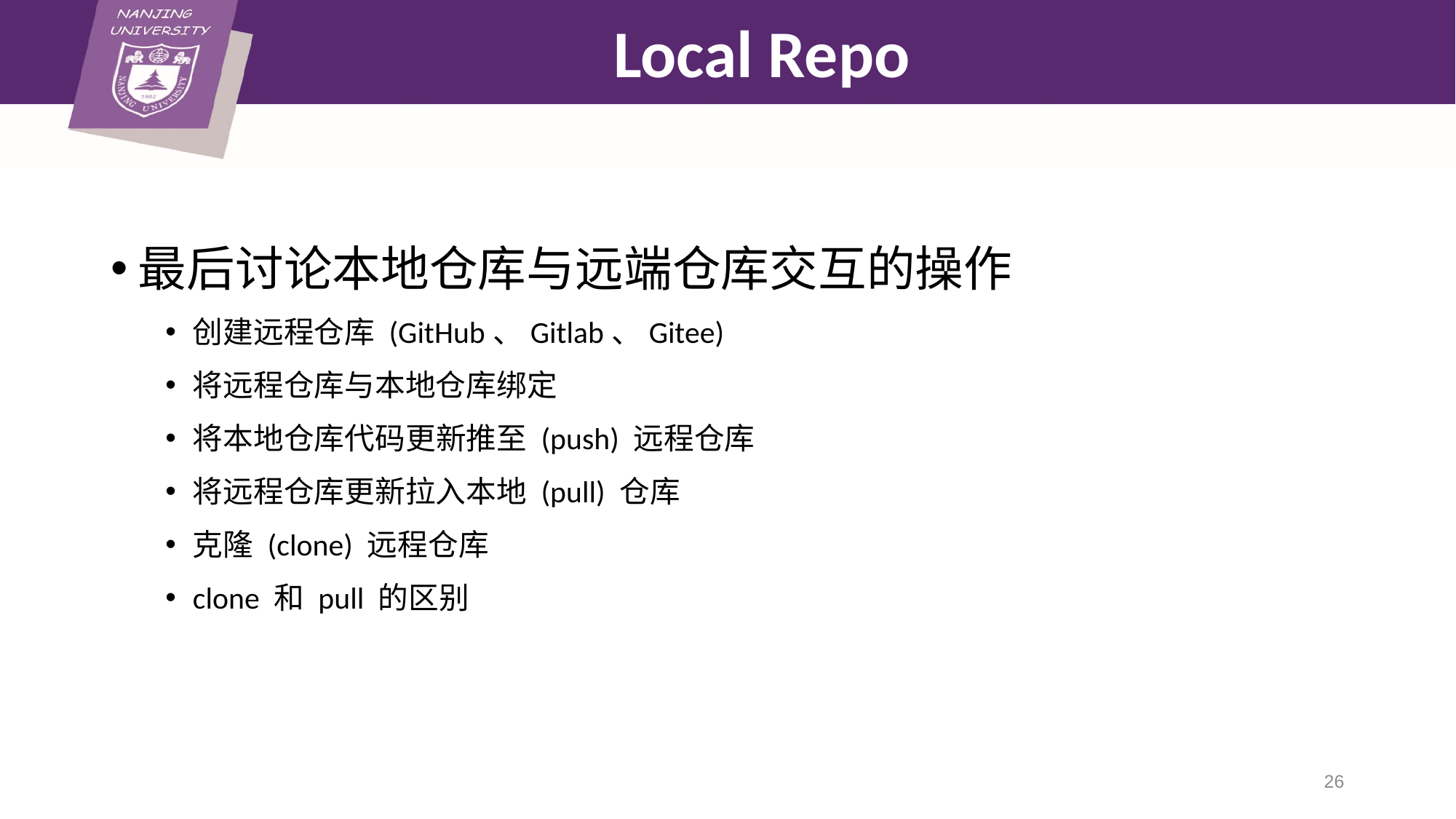

# Local Repo
最后讨论本地仓库与远端仓库交互的操作
创建远程仓库 (GitHub、Gitlab、Gitee)
将远程仓库与本地仓库绑定
将本地仓库代码更新推至 (push) 远程仓库
将远程仓库更新拉入本地 (pull) 仓库
克隆 (clone) 远程仓库
clone 和 pull 的区别

26